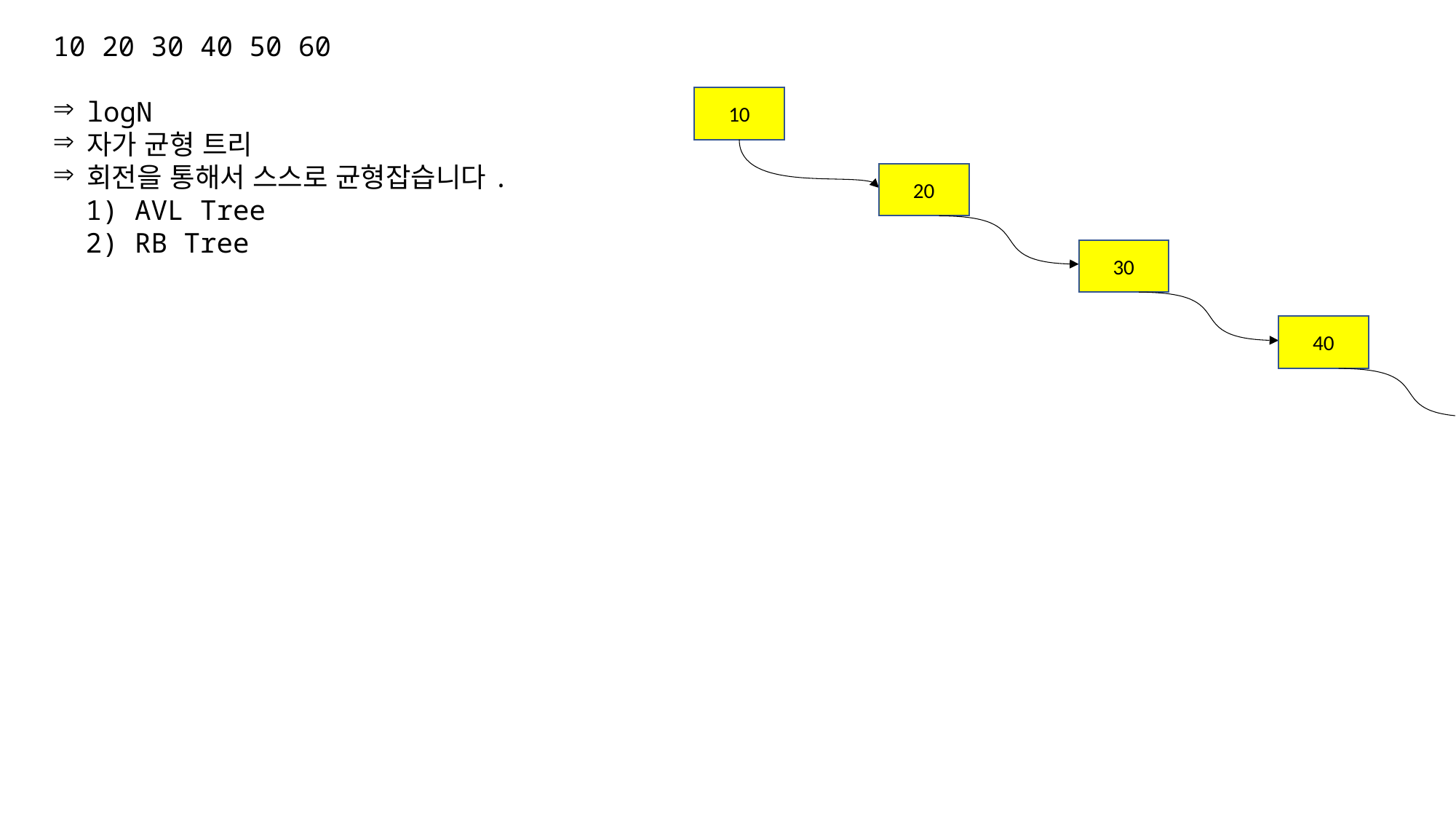

10 20 30 40 50 60

logN
자가 균형 트리
회전을 통해서 스스로 균형잡습니다.
  1) AVL Tree
  2) RB Tree
10
20
30
40
50